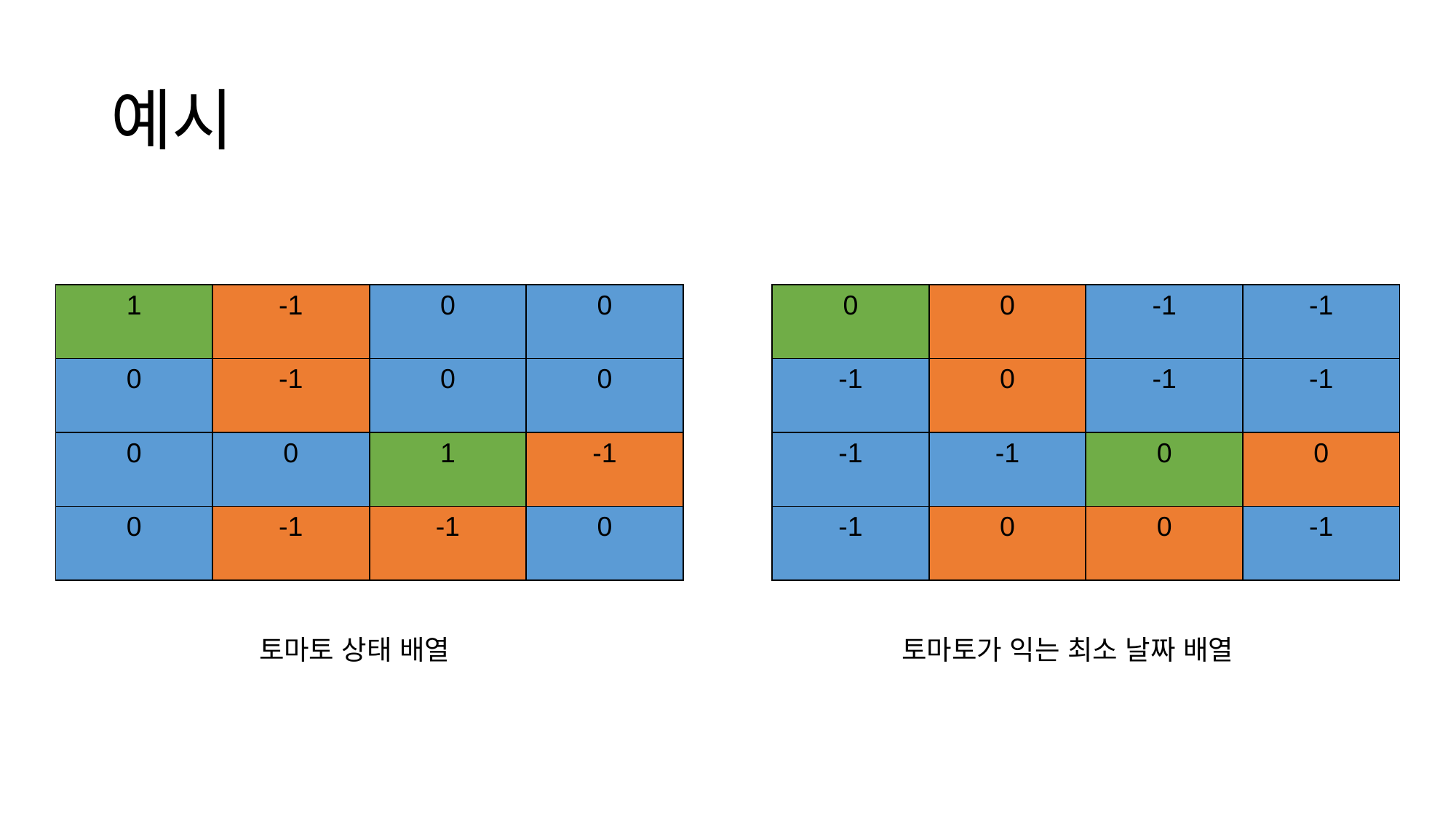

# 예시
| 1 | -1 | 0 | 0 |
| --- | --- | --- | --- |
| 0 | -1 | 0 | 0 |
| 0 | 0 | 1 | -1 |
| 0 | -1 | -1 | 0 |
| 0 | 0 | -1 | -1 |
| --- | --- | --- | --- |
| -1 | 0 | -1 | -1 |
| -1 | -1 | 0 | 0 |
| -1 | 0 | 0 | -1 |
토마토 상태 배열
토마토가 익는 최소 날짜 배열